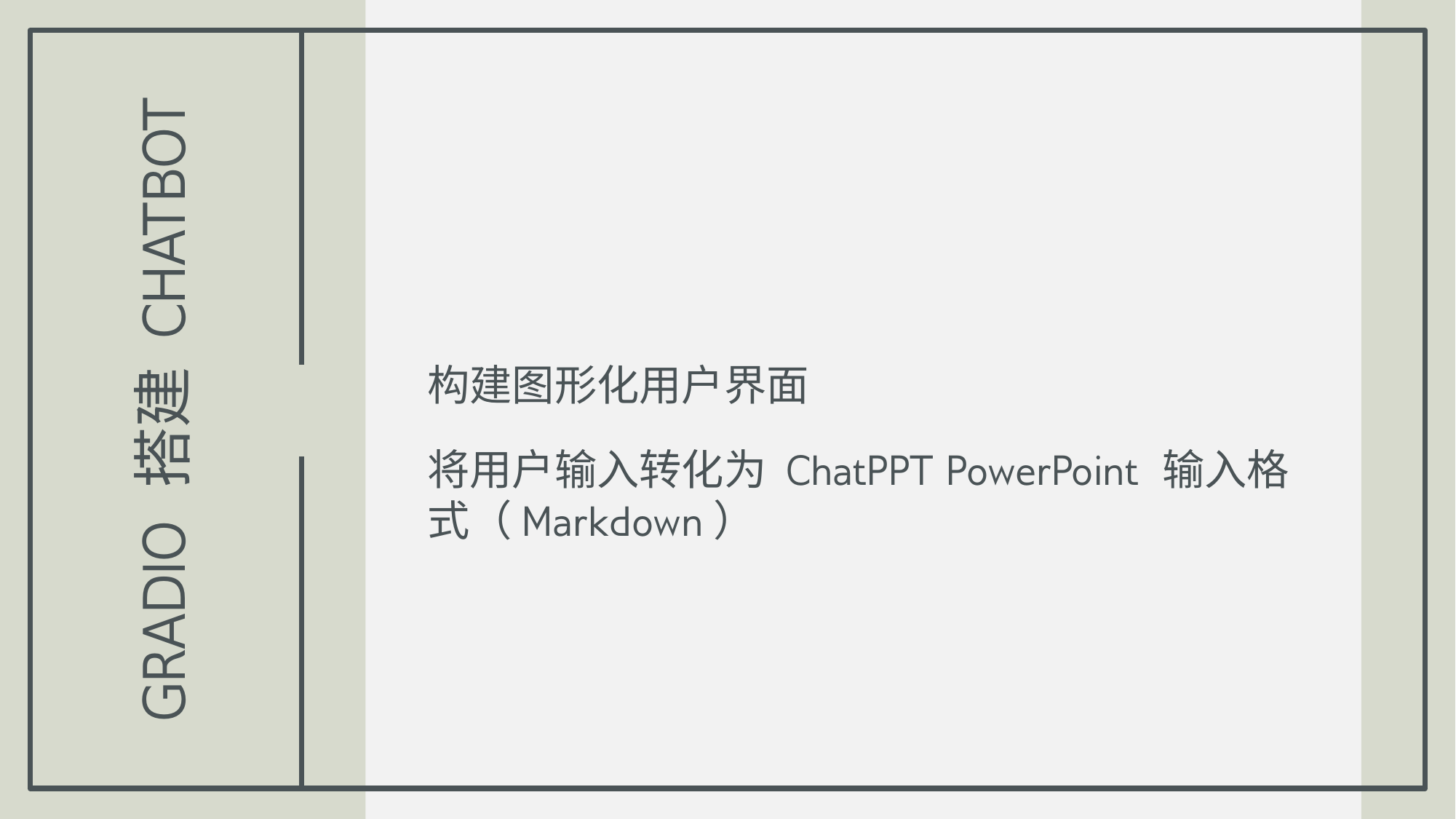

构建图形化用户界面
将用户输入转化为 ChatPPT PowerPoint 输入格式（Markdown）
# Gradio 搭建 ChatBot